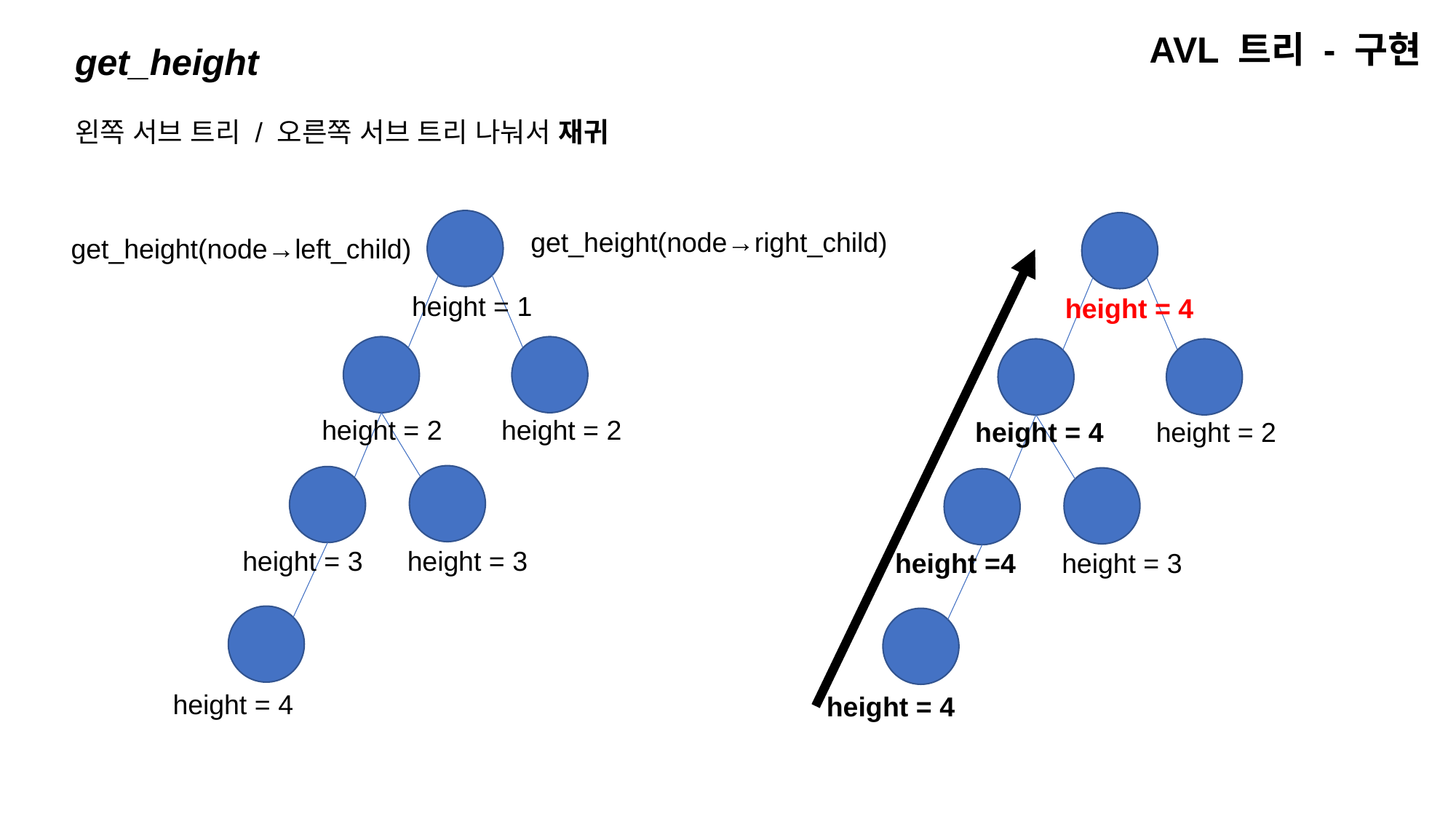

AVL 트리 - 구현
get_height

왼쪽 서브 트리 / 오른쪽 서브 트리 나눠서 재귀

get_height(node→right_child)
get_height(node→left_child)
height = 1
height = 4

height = 2
height = 2
height = 2
height = 4

height = 3
height = 3
height =4
height = 3

height = 4
height = 4